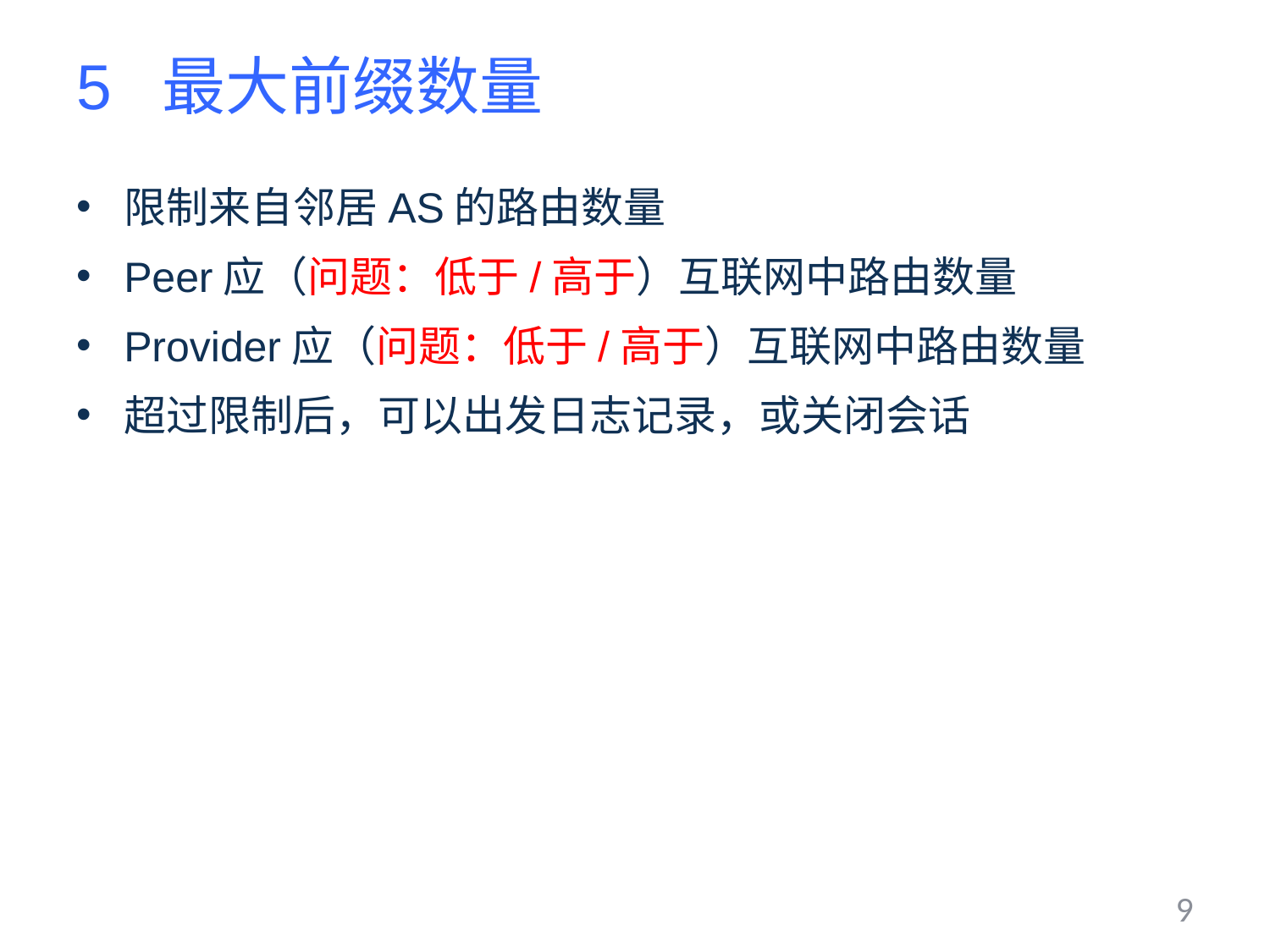

# 5  最大前缀数量
限制来自邻居AS的路由数量
Peer应（问题：低于/高于）互联网中路由数量
Provider应（问题：低于/高于）互联网中路由数量
超过限制后，可以出发日志记录，或关闭会话
9